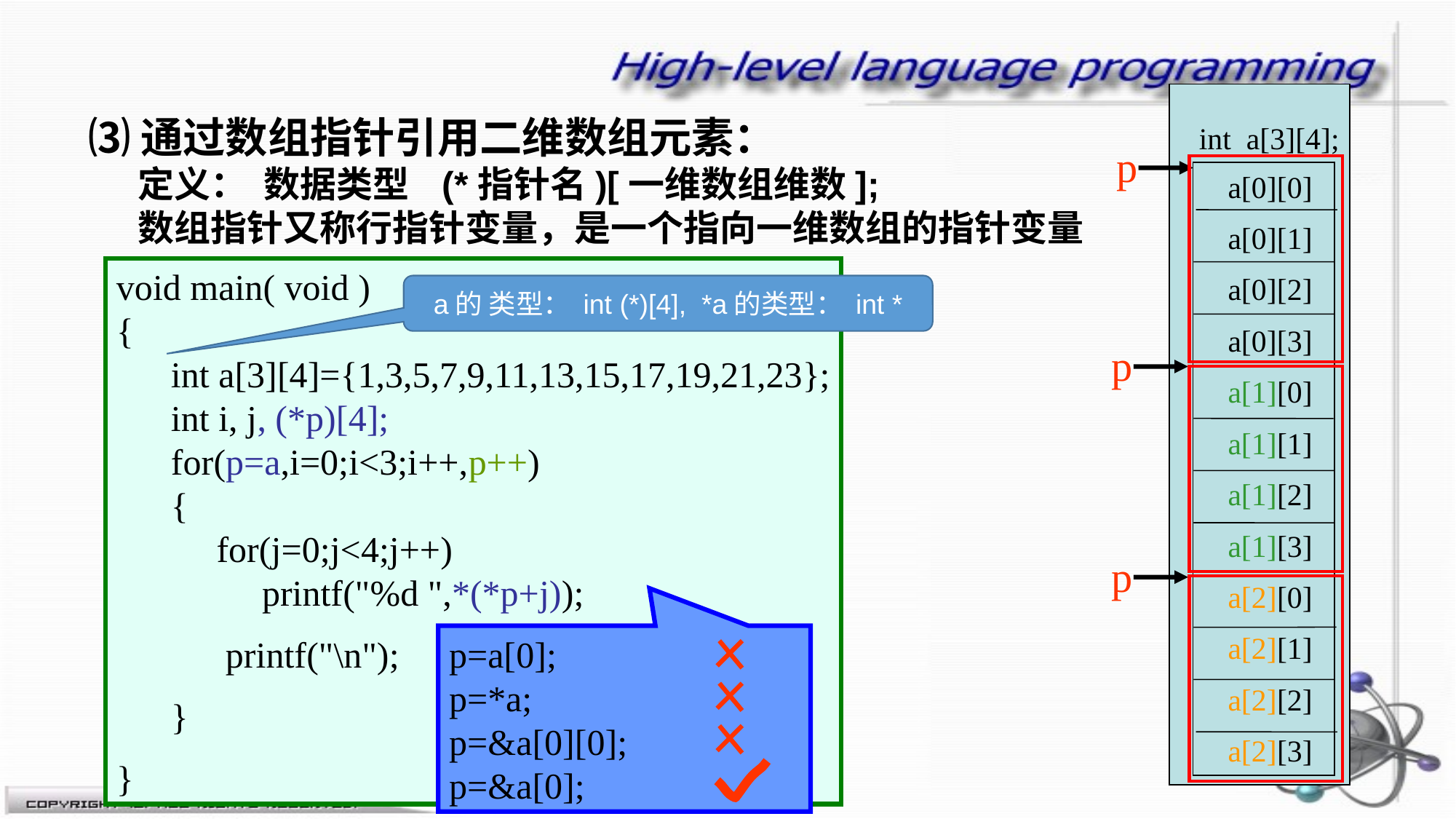

⑶通过数组指针引用二维数组元素：
     定义：  数据类型   (*指针名)[一维数组维数];
     数组指针又称行指针变量，是一个指向一维数组的指针变量
int  a[3][4];

a[0][0]

a[0][1]

a[0][2]

a[0][3]

a[1][0]

a[1][1]
a[1][2]

a[1][3]

a[2][0]

a[2][1]

a[2][2]

a[2][3]

p

void main( void )
{
      int a[3][4]={1,3,5,7,9,11,13,15,17,19,21,23};
      int i, j, (*p)[4];
      for(p=a,i=0;i<3;i++,p++)
      {
           for(j=0;j<4;j++)
                printf("%d ",*(*p+j));
            printf("\n");
      }
}
a的 类型： int (*)[4],  *a的类型： int *
p

p

p=a[0];
p=*a;
p=&a[0][0];
p=&a[0];